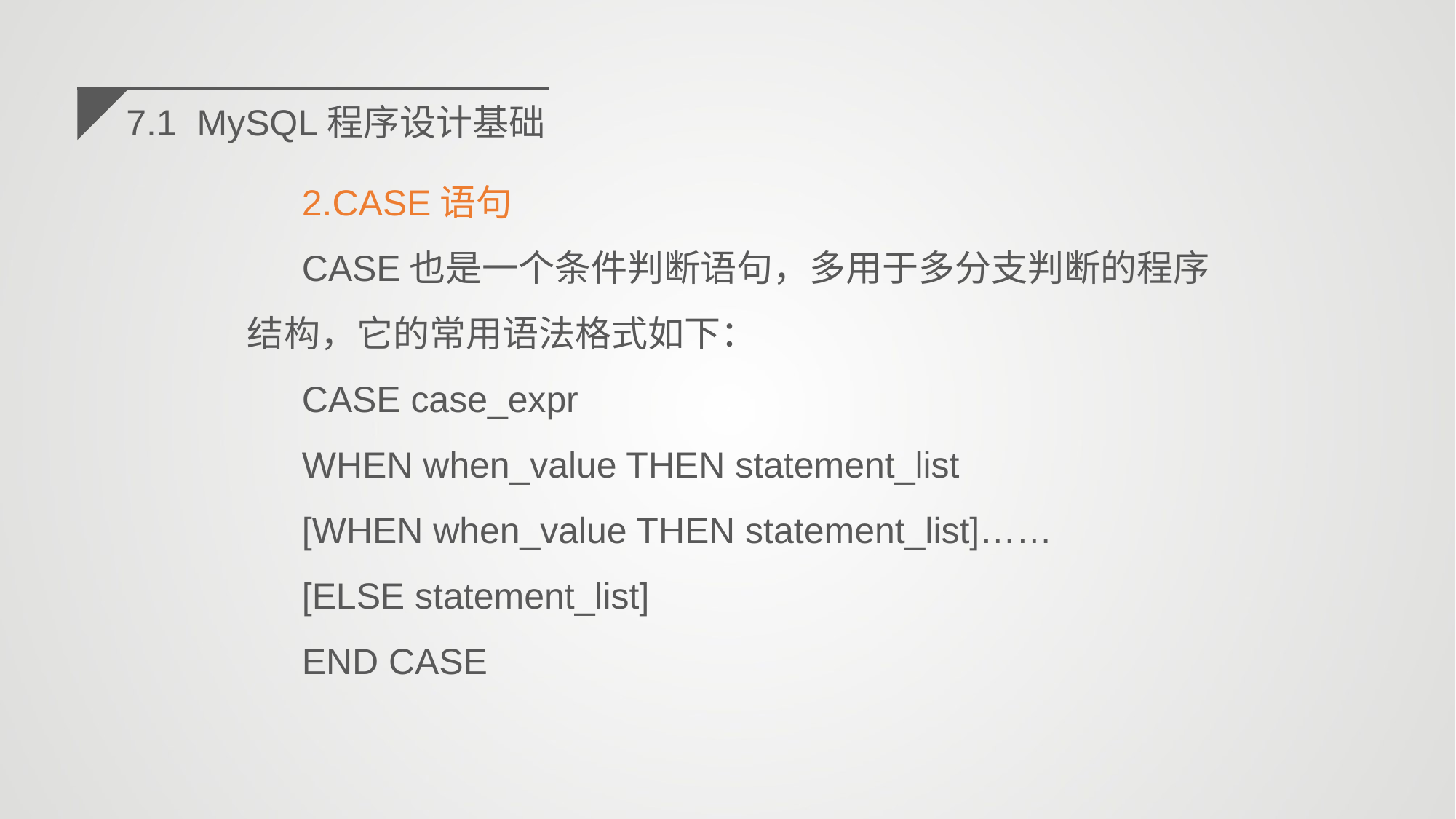

7.1  MySQL程序设计基础

2.CASE语句
CASE也是一个条件判断语句，多用于多分支判断的程序结构，它的常用语法格式如下：
CASE case_expr
WHEN when_value THEN statement_list
[WHEN when_value THEN statement_list]……
[ELSE statement_list]
END CASE